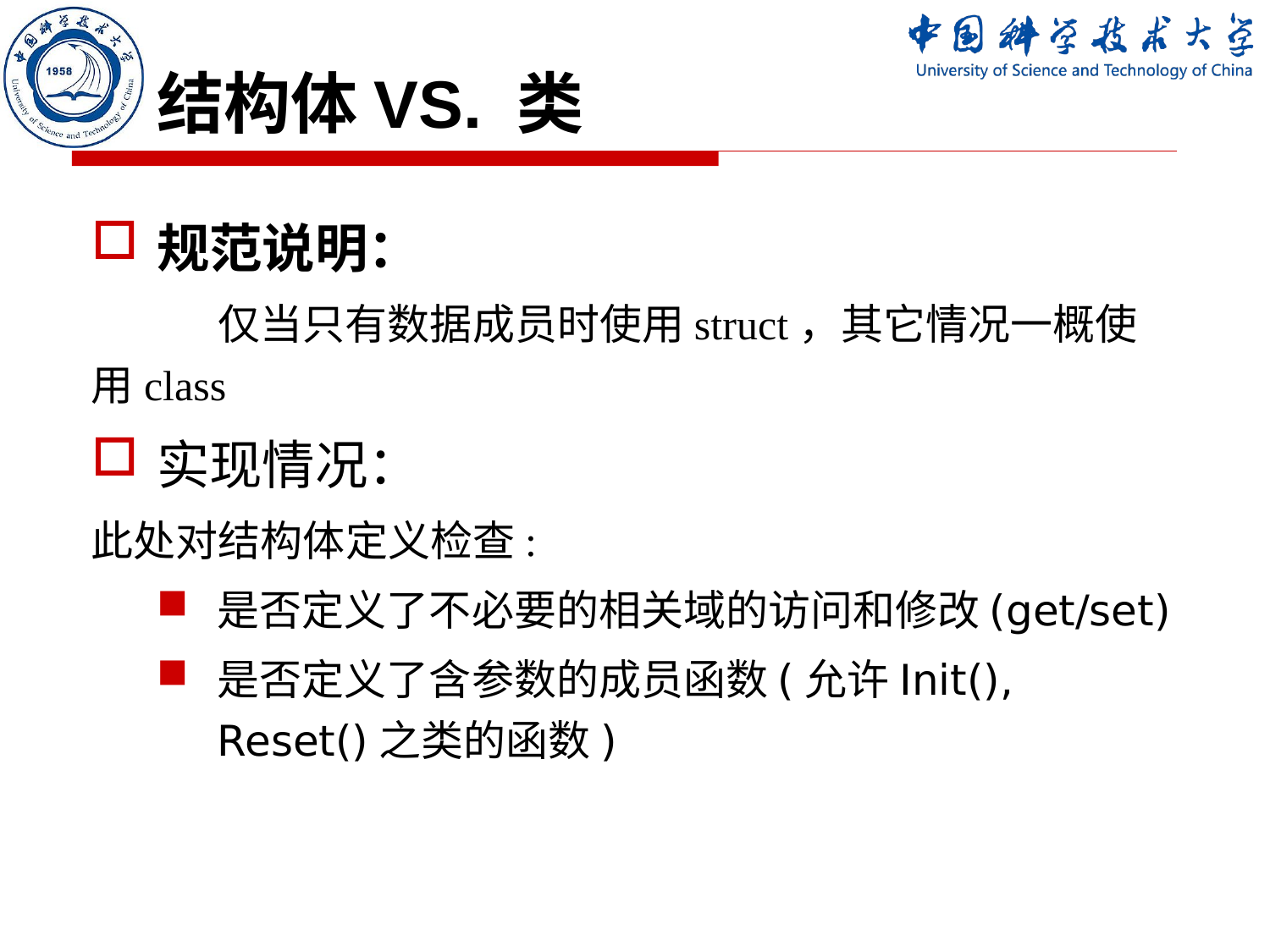

# 结构体VS. 类
规范说明：
	仅当只有数据成员时使用struct，其它情况一概使用class
实现情况：
此处对结构体定义检查:
是否定义了不必要的相关域的访问和修改(get/set)
是否定义了含参数的成员函数(允许Init(), Reset()之类的函数)

15